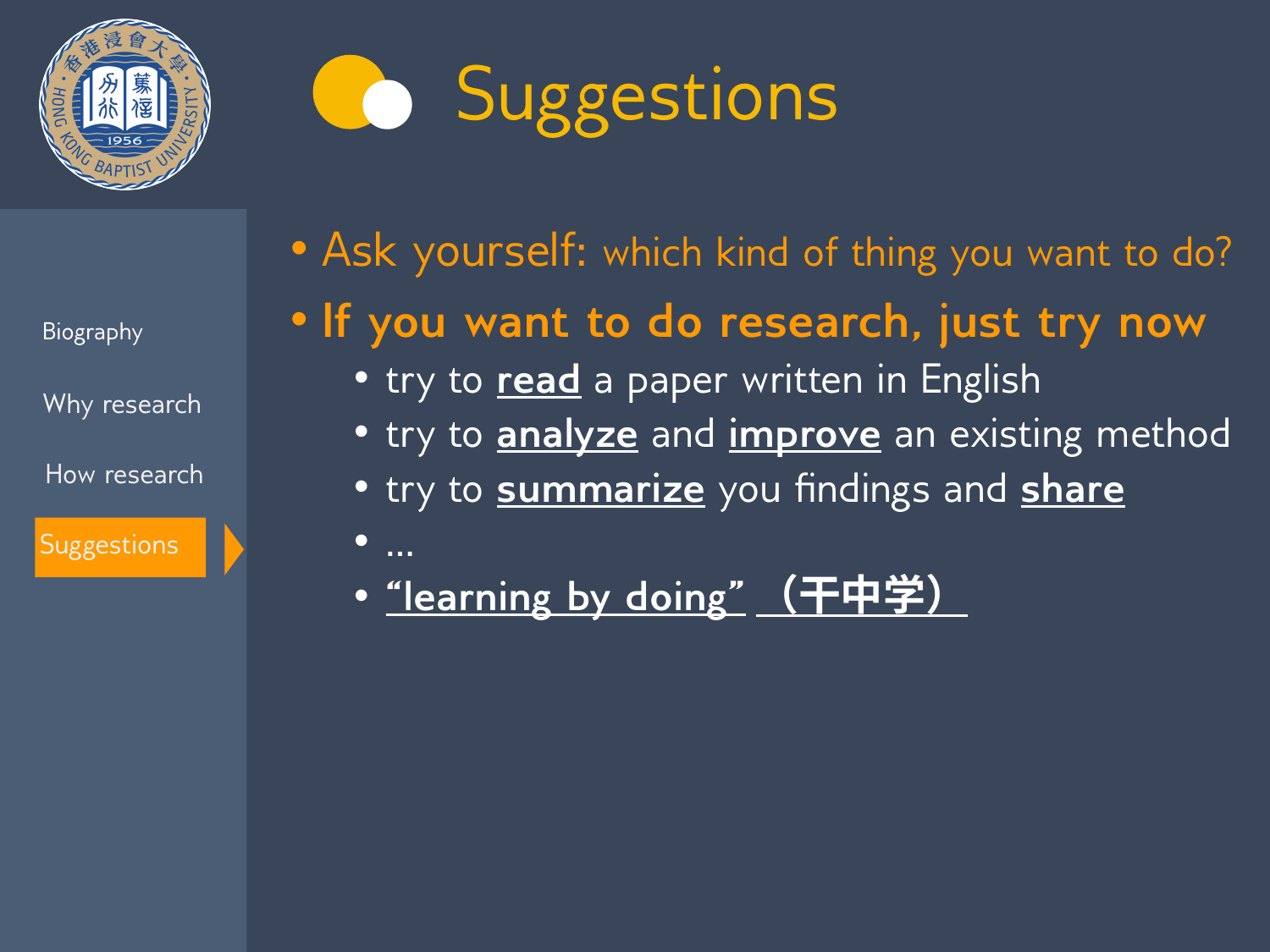

Suggestions

Ask yourself: which kind of thing you want to do?
If you want to do research, just try now
try to read a paper written in English
try to analyze and improve an existing method
try to summarize you findings and share
…
“learning by doing”（干中学）
Biography
Why research
How research

Suggestions